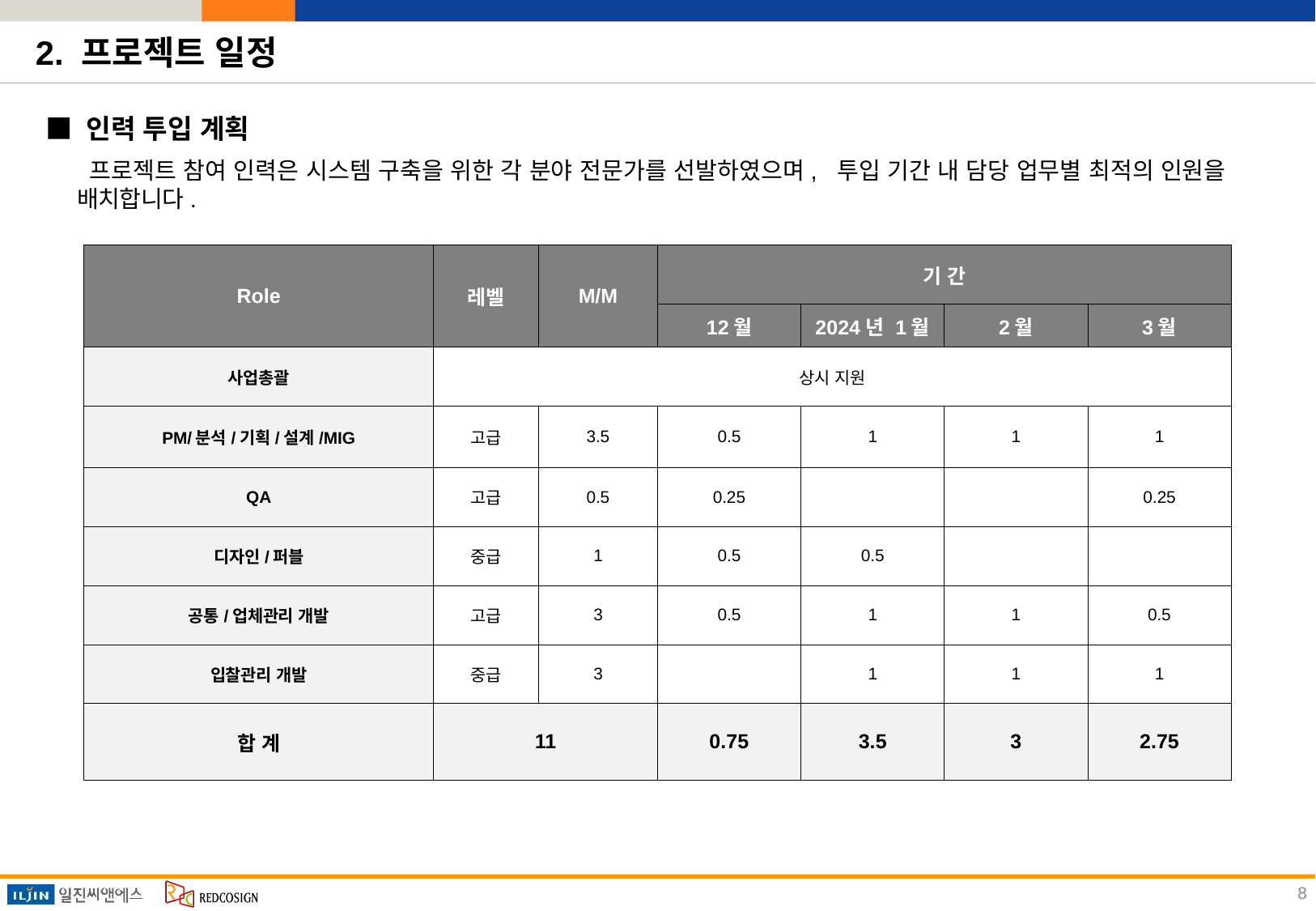

2. 프로젝트 일정
■ 인력 투입 계획
 프로젝트 참여 인력은 시스템 구축을 위한 각 분야 전문가를 선발하였으며, 투입 기간 내 담당 업무별 최적의 인원을 배치합니다.
| Role | 레벨 | M/M | 기 간 |  |  |  |
| --- | --- | --- | --- | --- | --- | --- |
|  |  |  | 12월 | 2024년 1월 | 2월 | 3월 |
| 사업총괄 | 상시 지원 |  |  |  |  |  |
| PM/분석/기획/설계/MIG | 고급 | 3.5 | 0.5 | 1 | 1 | 1 |
| QA | 고급 | 0.5 | 0.25 |  |  | 0.25 |
| 디자인/퍼블 | 중급 | 1 | 0.5 | 0.5 |  |  |
| 공통/업체관리 개발 | 고급 | 3 | 0.5 | 1 | 1 | 0.5 |
| 입찰관리 개발 | 중급 | 3 |  | 1 | 1 | 1 |
| 합 계 | 11 |  | 0.75 | 3.5 | 3 | 2.75 |